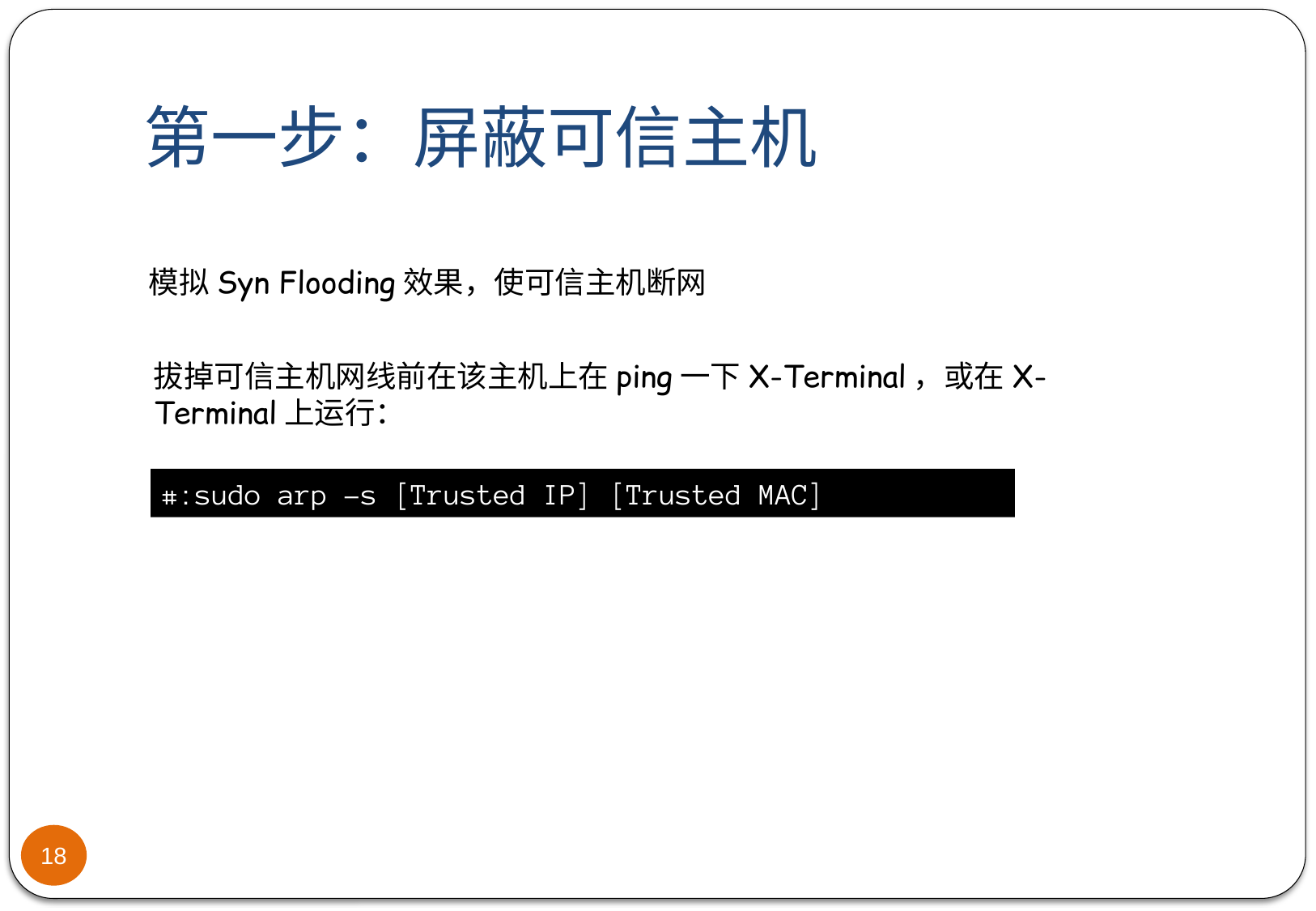

# 第一步：屏蔽可信主机
模拟Syn Flooding效果，使可信主机断网
拔掉可信主机网线前在该主机上在ping一下X-Terminal，或在X-Terminal上运行：
#:sudo arp -s [Trusted IP] [Trusted MAC]
18